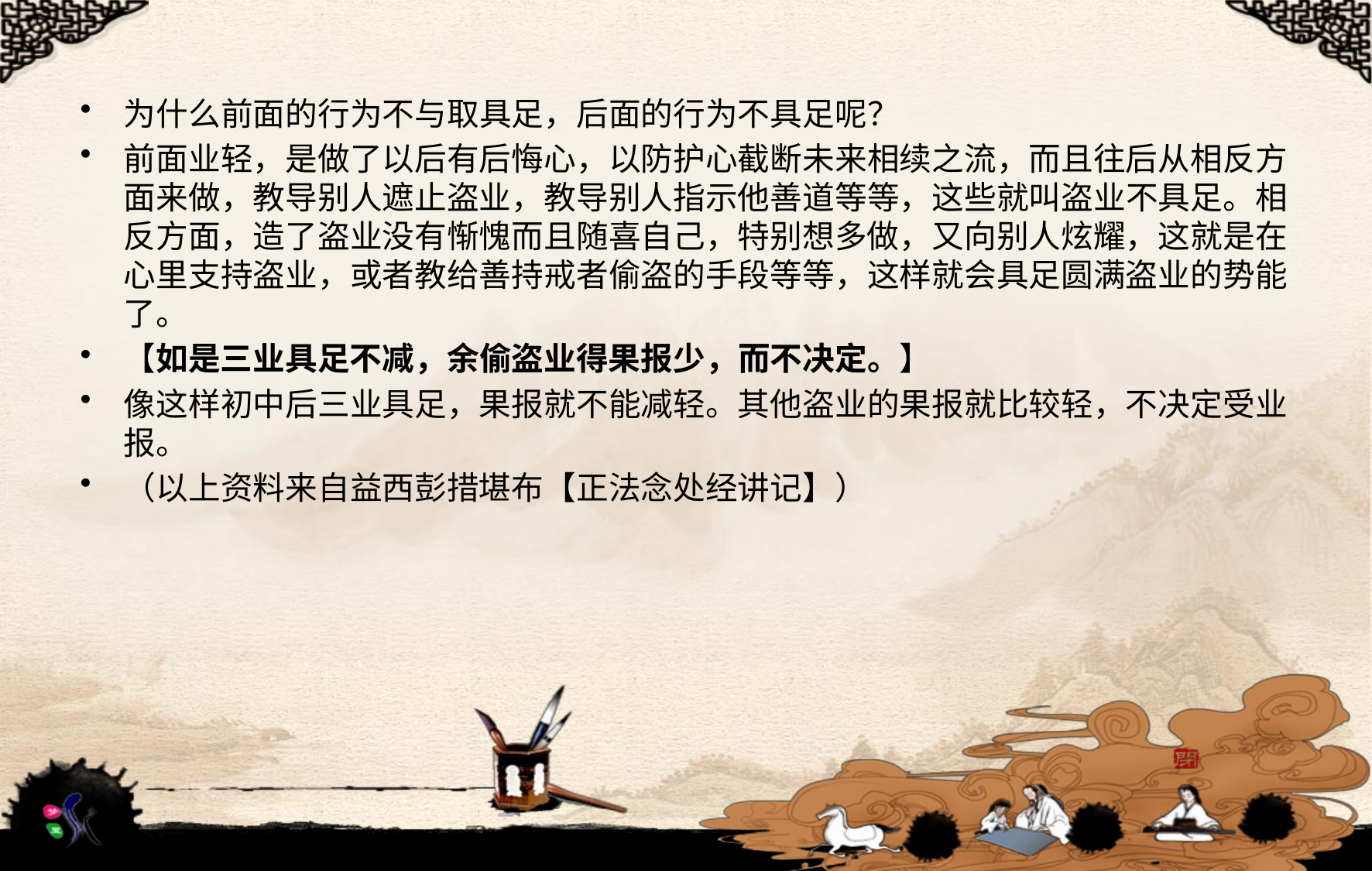

为什么前面的行为不与取具足，后面的行为不具足呢？
前面业轻，是做了以后有后悔心，以防护心截断未来相续之流，而且往后从相反方面来做，教导别人遮止盗业，教导别人指示他善道等等，这些就叫盗业不具足。相反方面，造了盗业没有惭愧而且随喜自己，特别想多做，又向别人炫耀，这就是在心里支持盗业，或者教给善持戒者偷盗的手段等等，这样就会具足圆满盗业的势能了。
【如是三业具足不减，余偷盗业得果报少，而不决定。】
像这样初中后三业具足，果报就不能减轻。其他盗业的果报就比较轻，不决定受业报。
（以上资料来自益西彭措堪布【正法念处经讲记】）

#